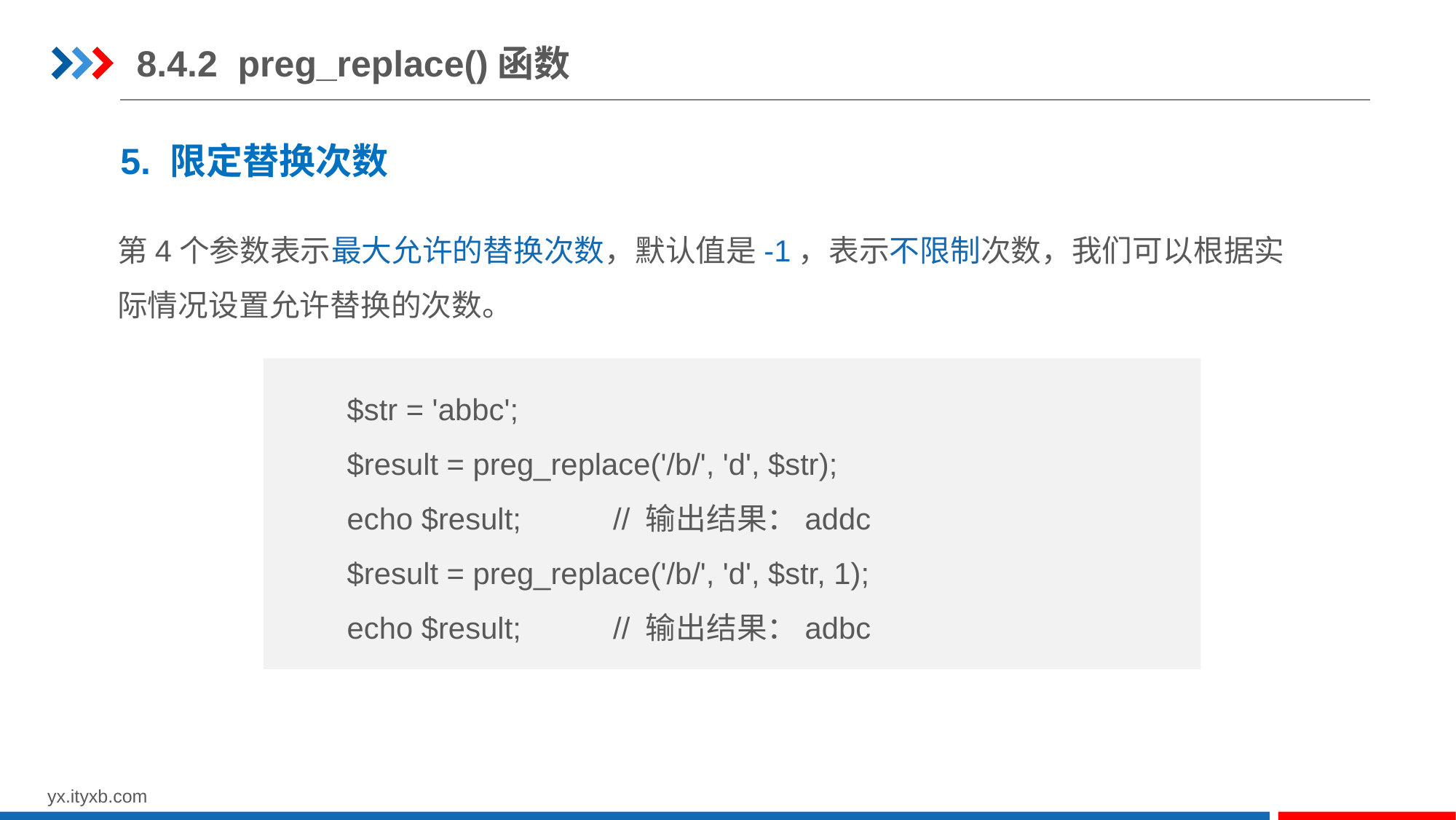

8.4.2  preg_replace()函数
5. 限定替换次数
第4个参数表示最大允许的替换次数，默认值是-1，表示不限制次数，我们可以根据实际情况设置允许替换的次数。

$str = 'abbc';
$result = preg_replace('/b/', 'd', $str);
echo $result;           // 输出结果：addc
$result = preg_replace('/b/', 'd', $str, 1);
echo $result;           // 输出结果：adbc